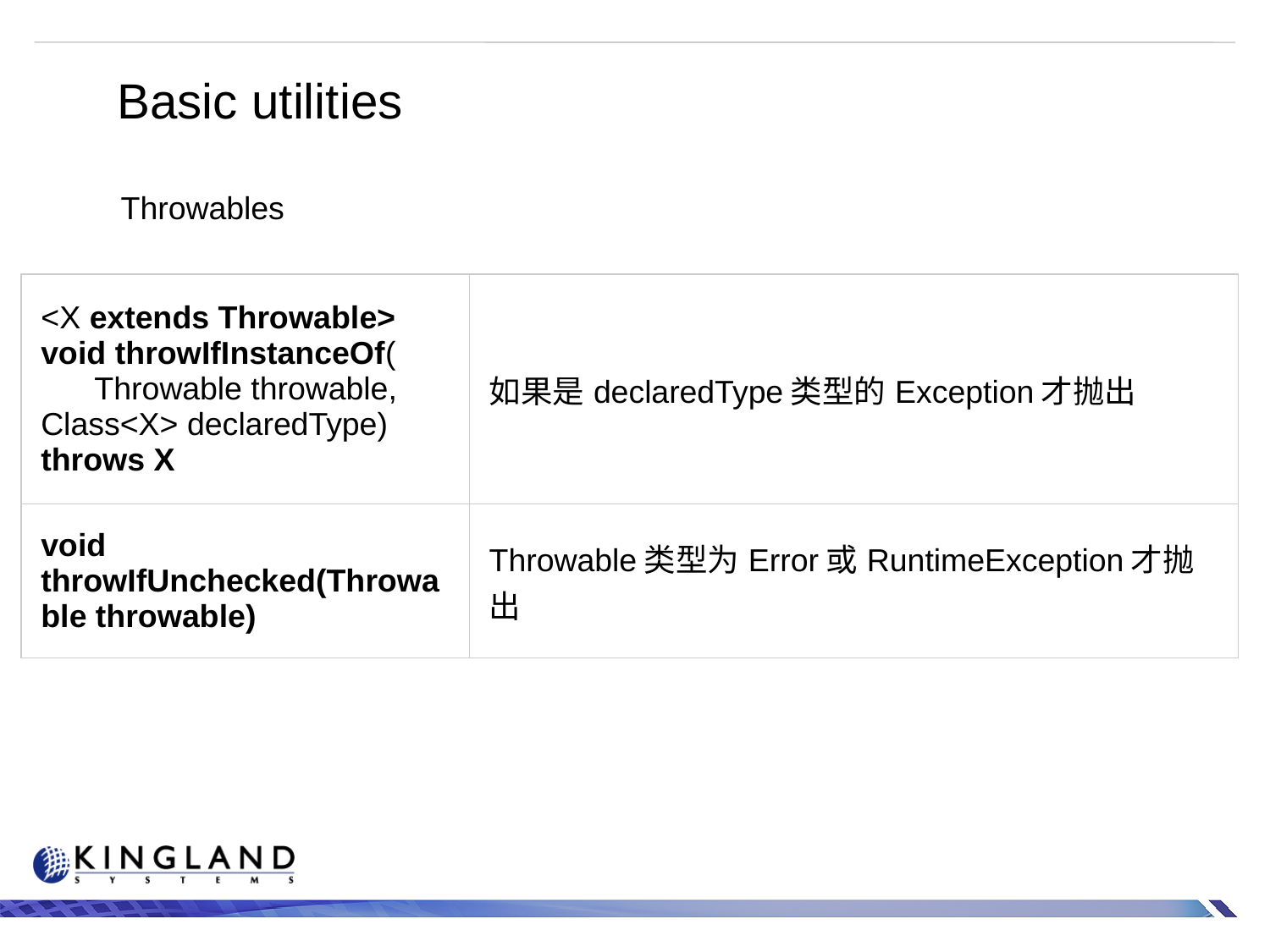

Basic utilities
Throwables
| <X extends Throwable> void throwIfInstanceOf( Throwable throwable, Class<X> declaredType) throws X | 如果是declaredType类型的Exception才抛出 |
| --- | --- |
| void throwIfUnchecked(Throwable throwable) | Throwable类型为Error或RuntimeException才抛出 |